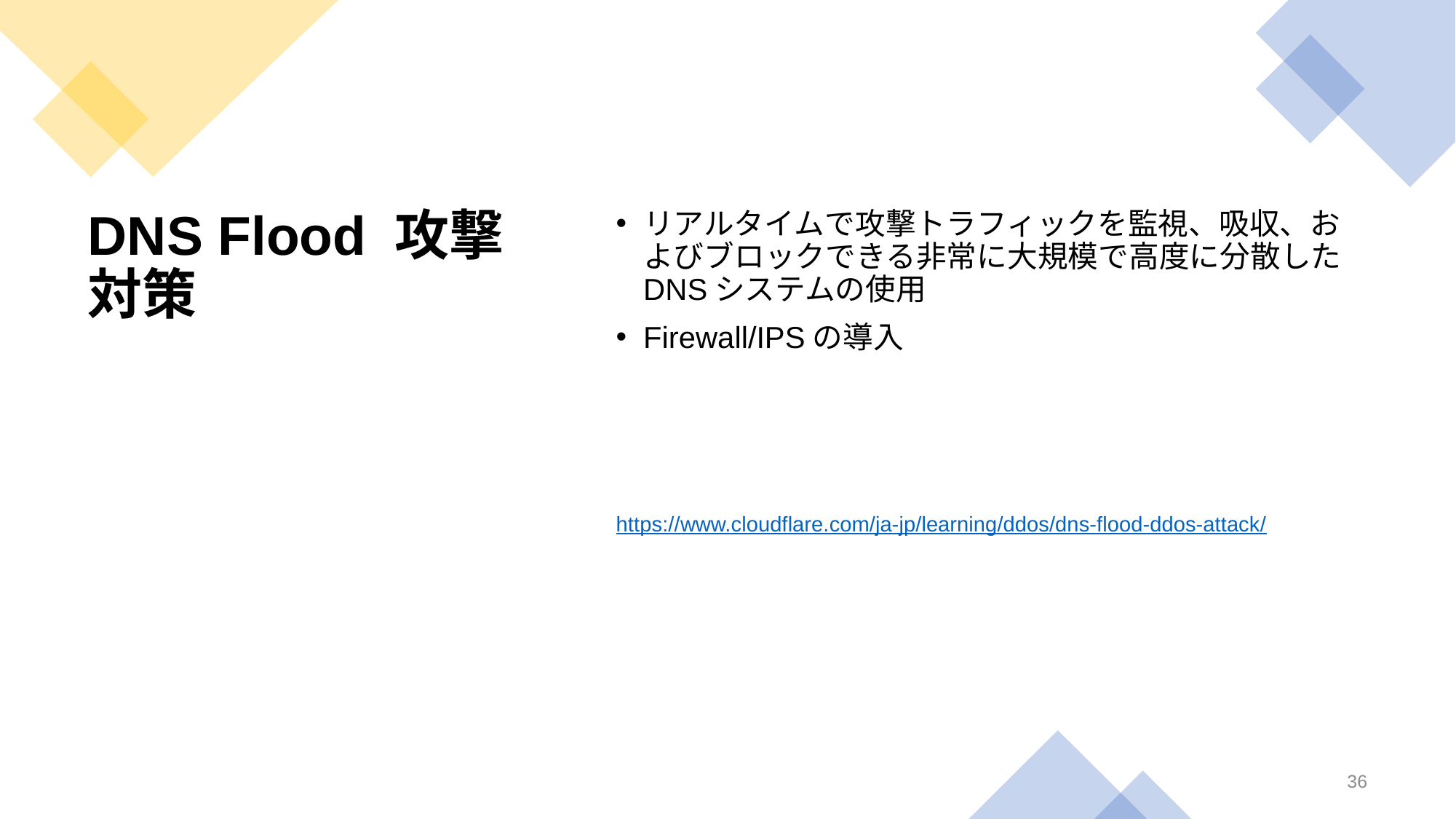

リアルタイムで攻撃トラフィックを監視、吸収、およびブロックできる非常に大規模で高度に分散したDNSシステムの使用
Firewall/IPSの導入

https://www.cloudflare.com/ja-jp/learning/ddos/dns-flood-ddos-attack/

# DNS Flood 攻撃 対策

36